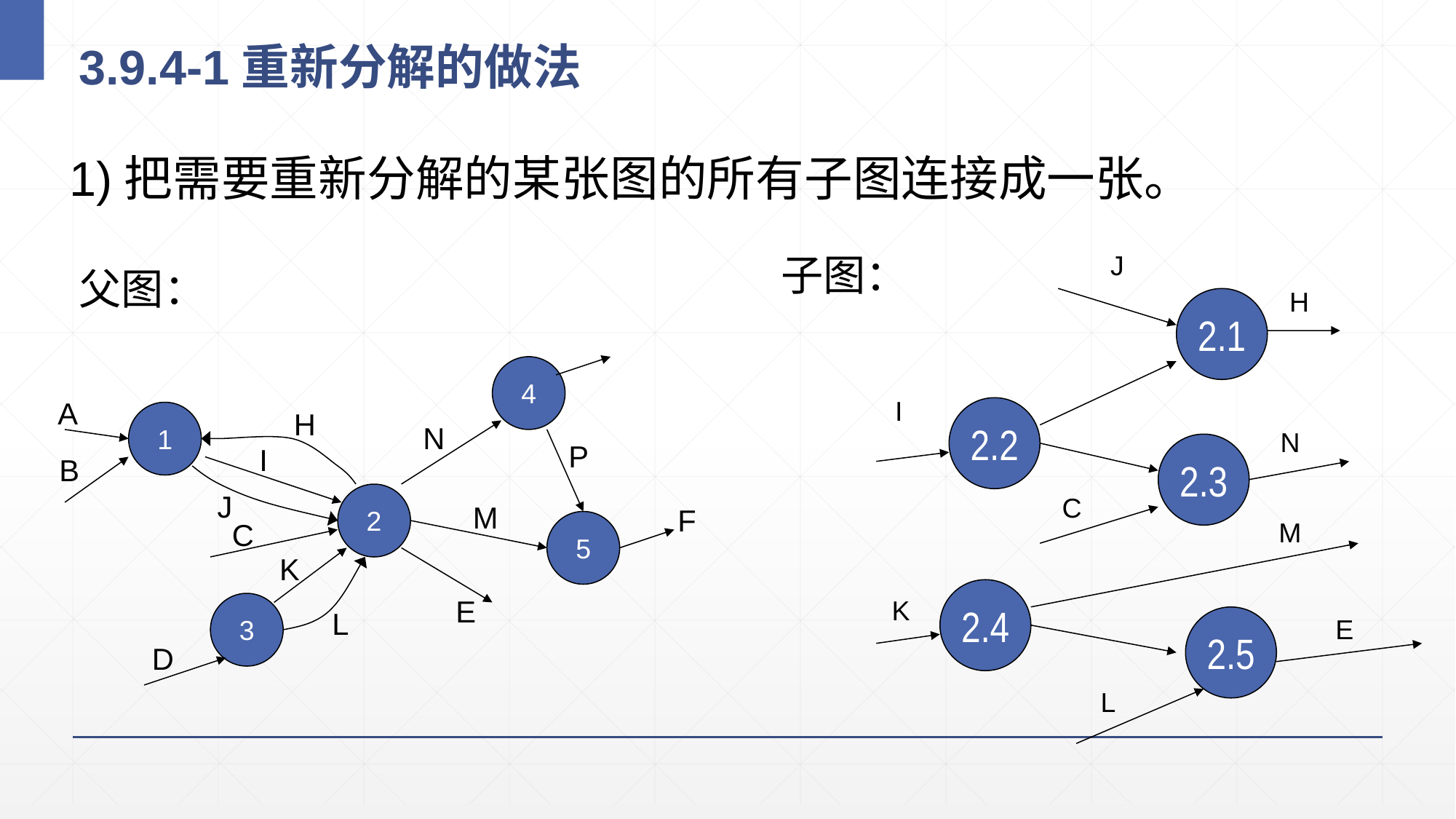

# 3.9.4-1重新分解的做法
 1)把需要重新分解的某张图的所有子图连接成一张。
子图：
J
H

2.1

I
2.2
N
2.3

C

M

2.4
K
2.5
E

L

父图：
4

A
H
1
N

P

I
B

J
2
M
F
C
5

K

E
3
L
D